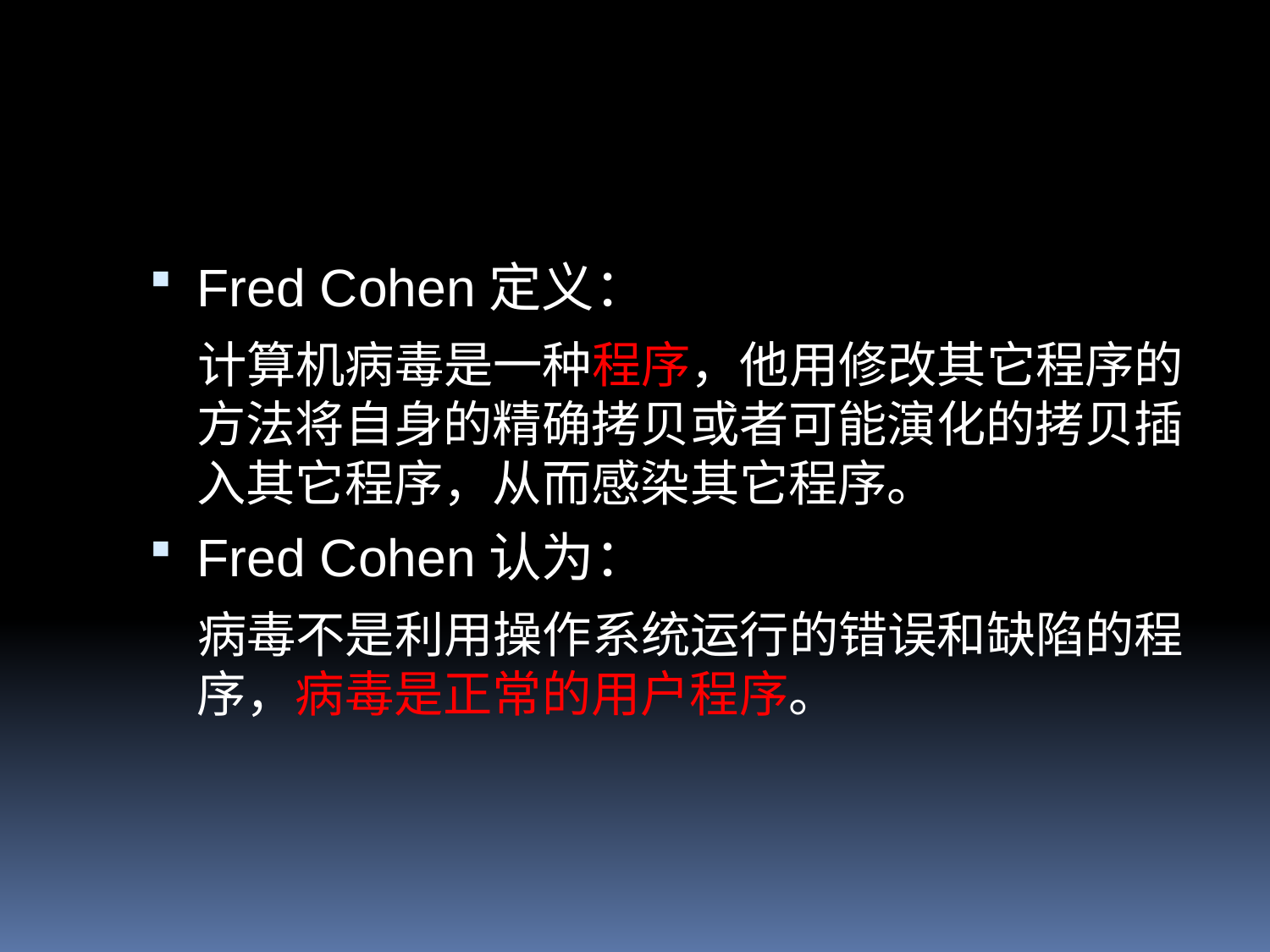

Fred Cohen定义：
   计算机病毒是一种程序，他用修改其它程序的方法将自身的精确拷贝或者可能演化的拷贝插入其它程序，从而感染其它程序。
Fred Cohen认为：
   病毒不是利用操作系统运行的错误和缺陷的程序，病毒是正常的用户程序。